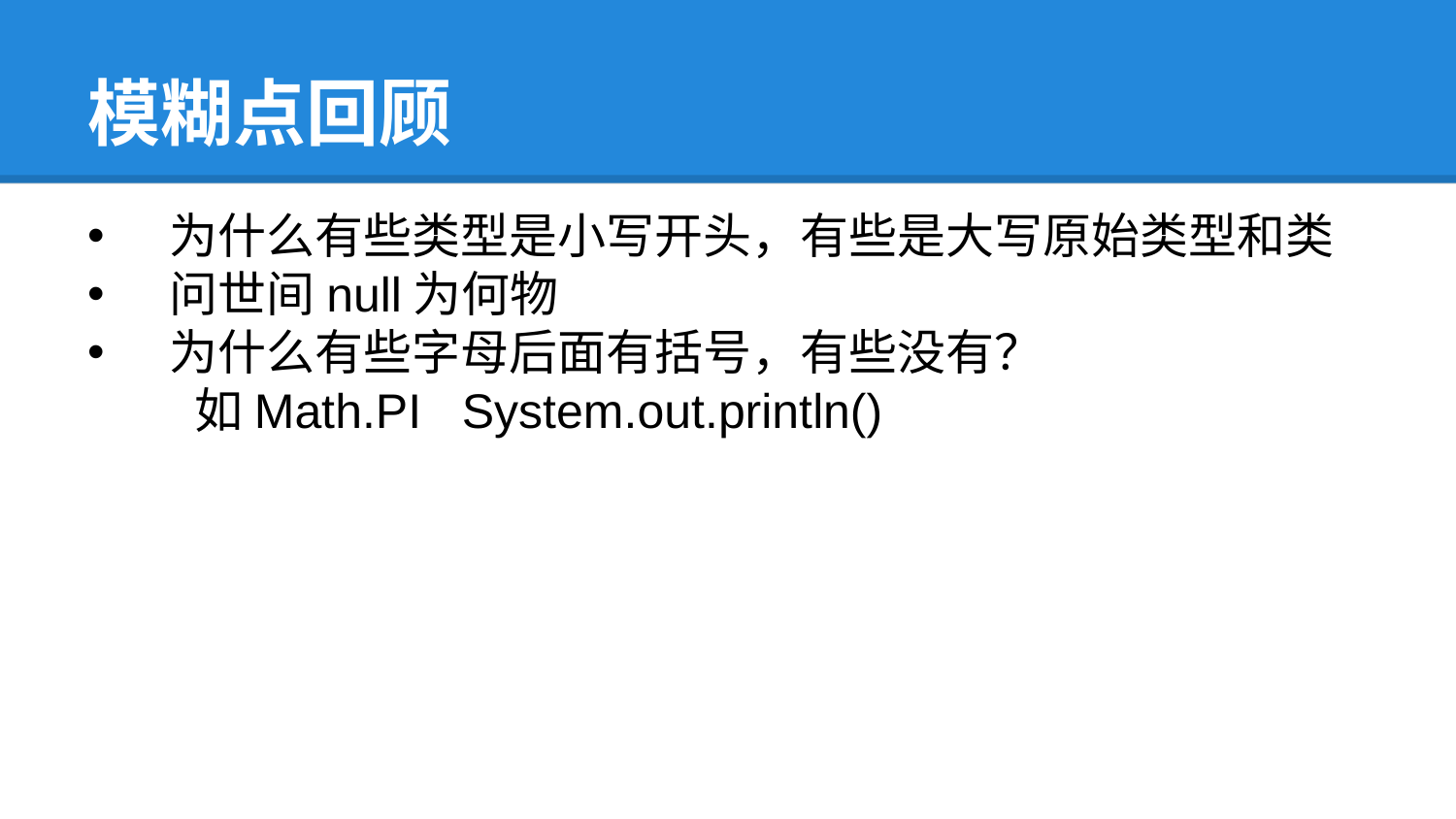

# 模糊点回顾
为什么有些类型是小写开头，有些是大写原始类型和类
问世间null为何物
为什么有些字母后面有括号，有些没有？
       如Math.PI   System.out.println()